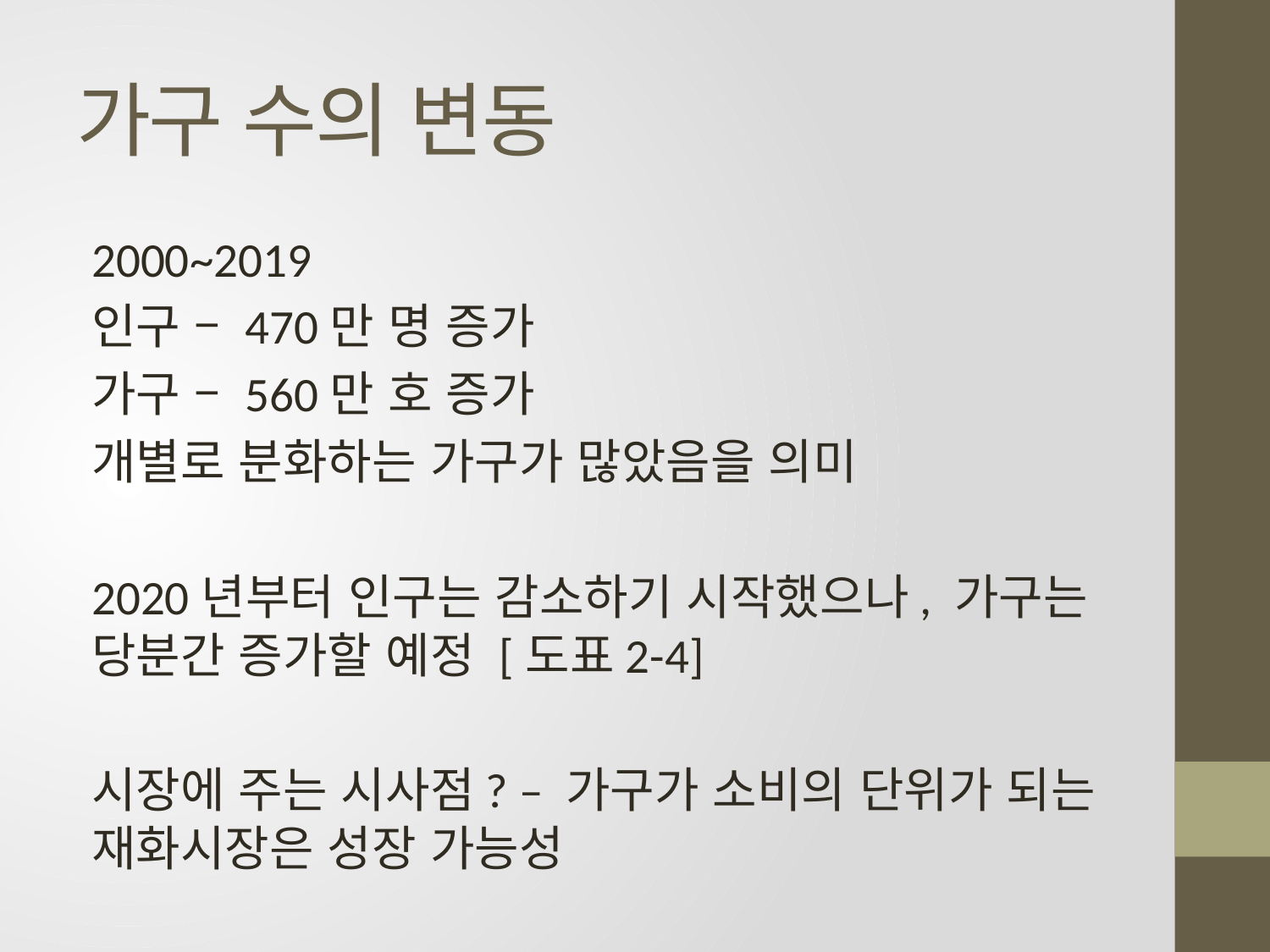

# 가구 수의 변동
2000~2019
	인구 – 470만 명 증가
	가구 – 560만 호 증가
	개별로 분화하는 가구가 많았음을 의미

2020년부터 인구는 감소하기 시작했으나, 가구는 당분간 증가할 예정 [도표2-4]

시장에 주는 시사점? – 가구가 소비의 단위가 되는 재화시장은 성장 가능성